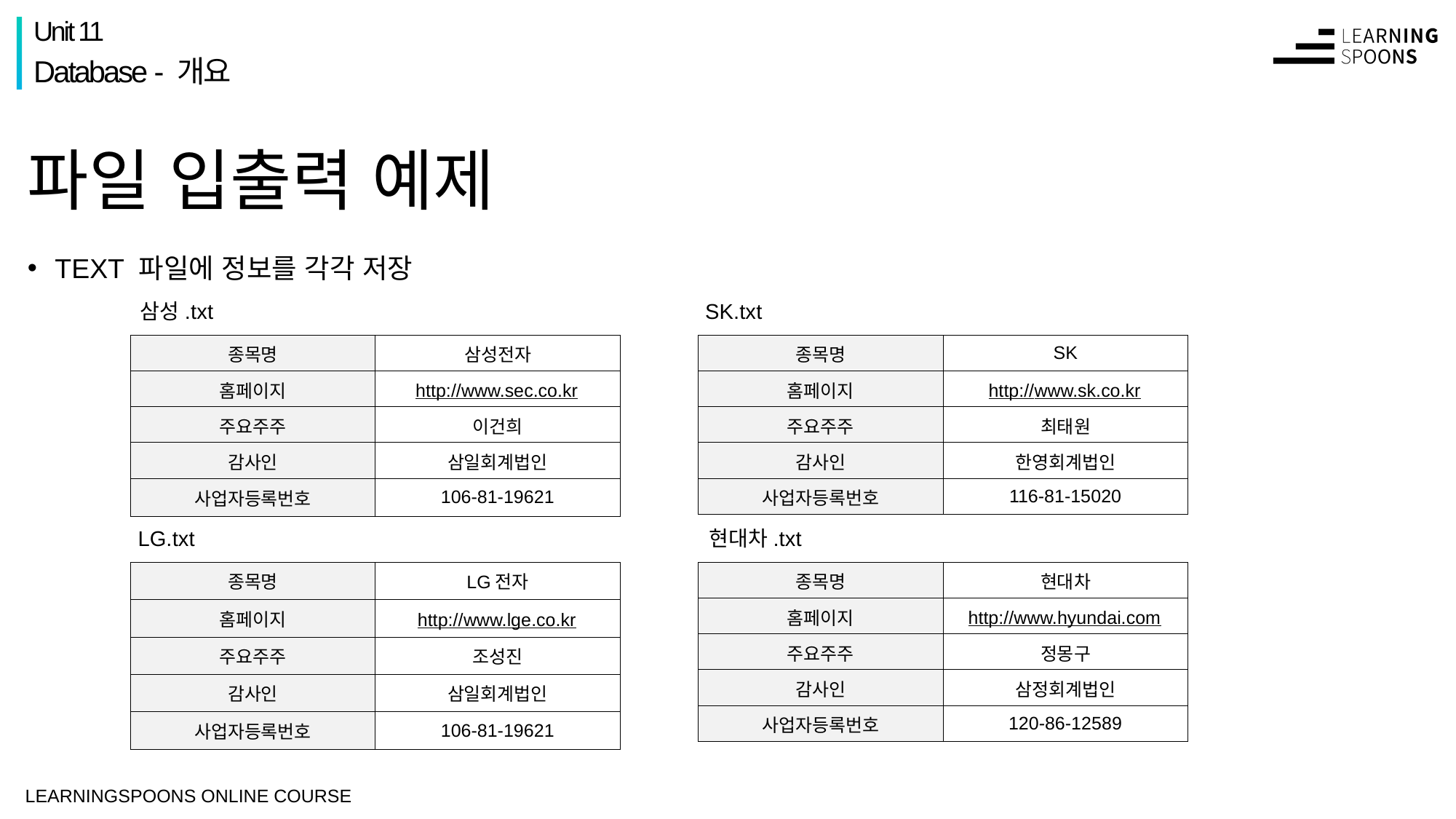

Unit 11
Database - 개요
# 파일 입출력 예제
TEXT 파일에 정보를 각각 저장
삼성.txt
SK.txt
| 종목명 | 삼성전자 |
| --- | --- |
| 홈페이지 | http://www.sec.co.kr |
| 주요주주 | 이건희 |
| 감사인 | 삼일회계법인 |
| 사업자등록번호 | 106-81-19621 |
| 종목명 | SK |
| --- | --- |
| 홈페이지 | http://www.sk.co.kr |
| 주요주주 | 최태원 |
| 감사인 | 한영회계법인 |
| 사업자등록번호 | 116-81-15020 |
LG.txt
현대차.txt
| 종목명 | LG전자 |
| --- | --- |
| 홈페이지 | http://www.lge.co.kr |
| 주요주주 | 조성진 |
| 감사인 | 삼일회계법인 |
| 사업자등록번호 | 106-81-19621 |
| 종목명 | 현대차 |
| --- | --- |
| 홈페이지 | http://www.hyundai.com |
| 주요주주 | 정몽구 |
| 감사인 | 삼정회계법인 |
| 사업자등록번호 | 120-86-12589 |